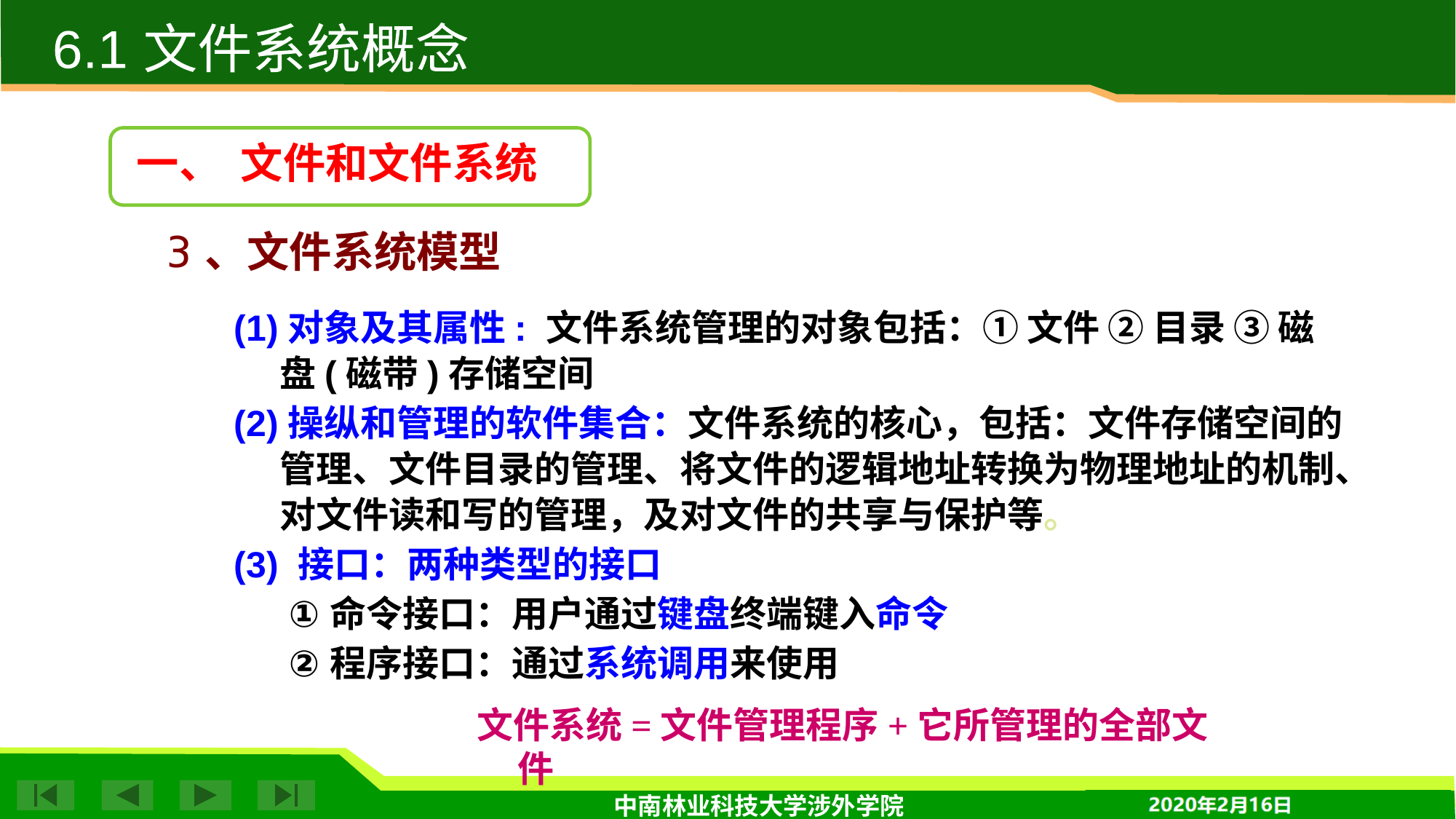

6.1 文件系统概念

一、  文件和文件系统
3、文件系统模型
(1)对象及其属性: 文件系统管理的对象包括：① 文件 ② 目录 ③ 磁盘(磁带)存储空间
(2)操纵和管理的软件集合：文件系统的核心，包括：文件存储空间的管理、文件目录的管理、将文件的逻辑地址转换为物理地址的机制、对文件读和写的管理，及对文件的共享与保护等。
(3) 接口：两种类型的接口
命令接口：用户通过键盘终端键入命令
程序接口：通过系统调用来使用
文件系统=文件管理程序+它所管理的全部文件